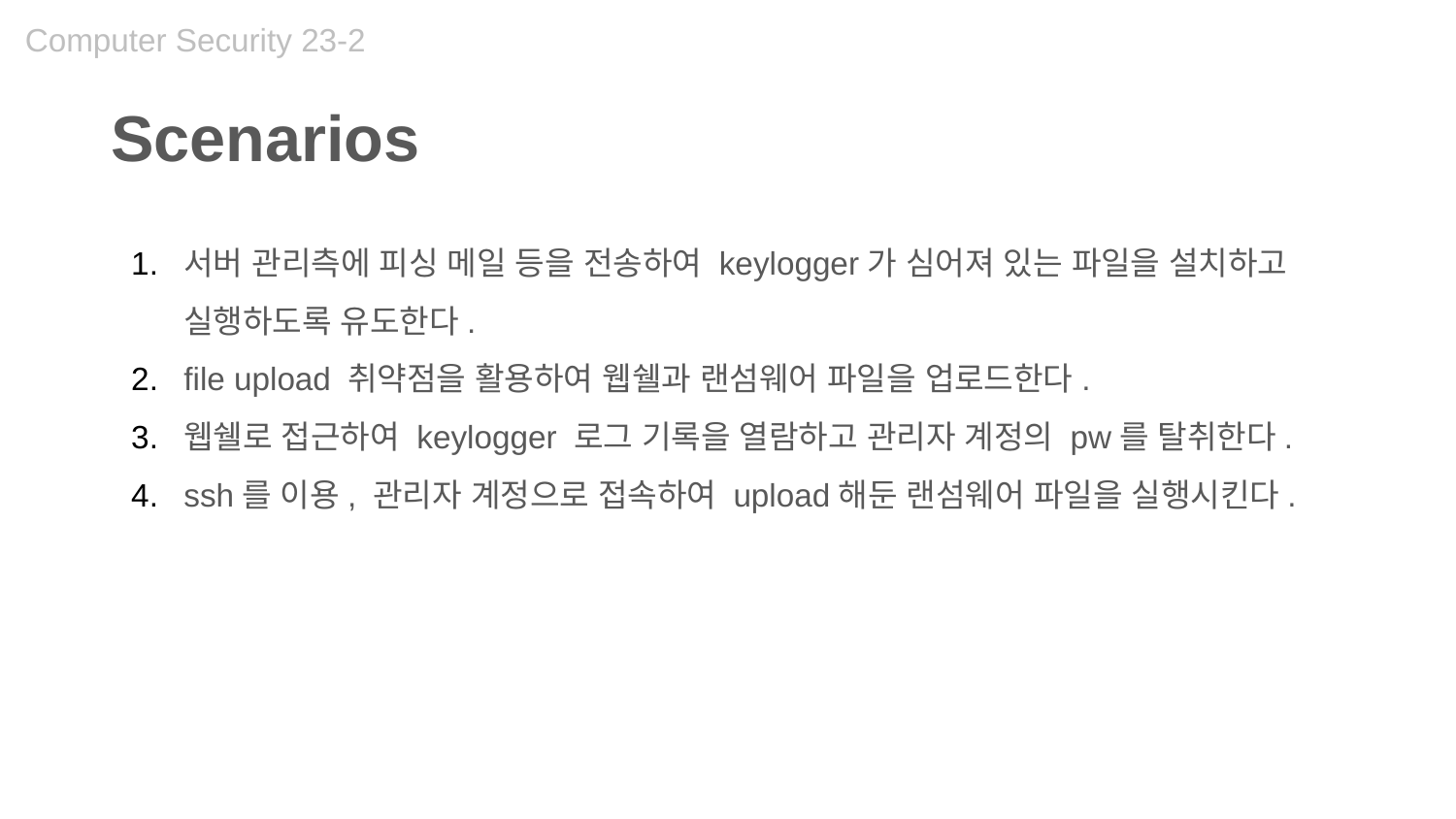

Computer Security 23-2
# Scenarios
서버 관리측에 피싱 메일 등을 전송하여 keylogger가 심어져 있는 파일을 설치하고 실행하도록 유도한다.
file upload 취약점을 활용하여 웹쉘과 랜섬웨어 파일을 업로드한다.
웹쉘로 접근하여 keylogger 로그 기록을 열람하고 관리자 계정의 pw를 탈취한다.
ssh를 이용, 관리자 계정으로 접속하여 upload해둔 랜섬웨어 파일을 실행시킨다.